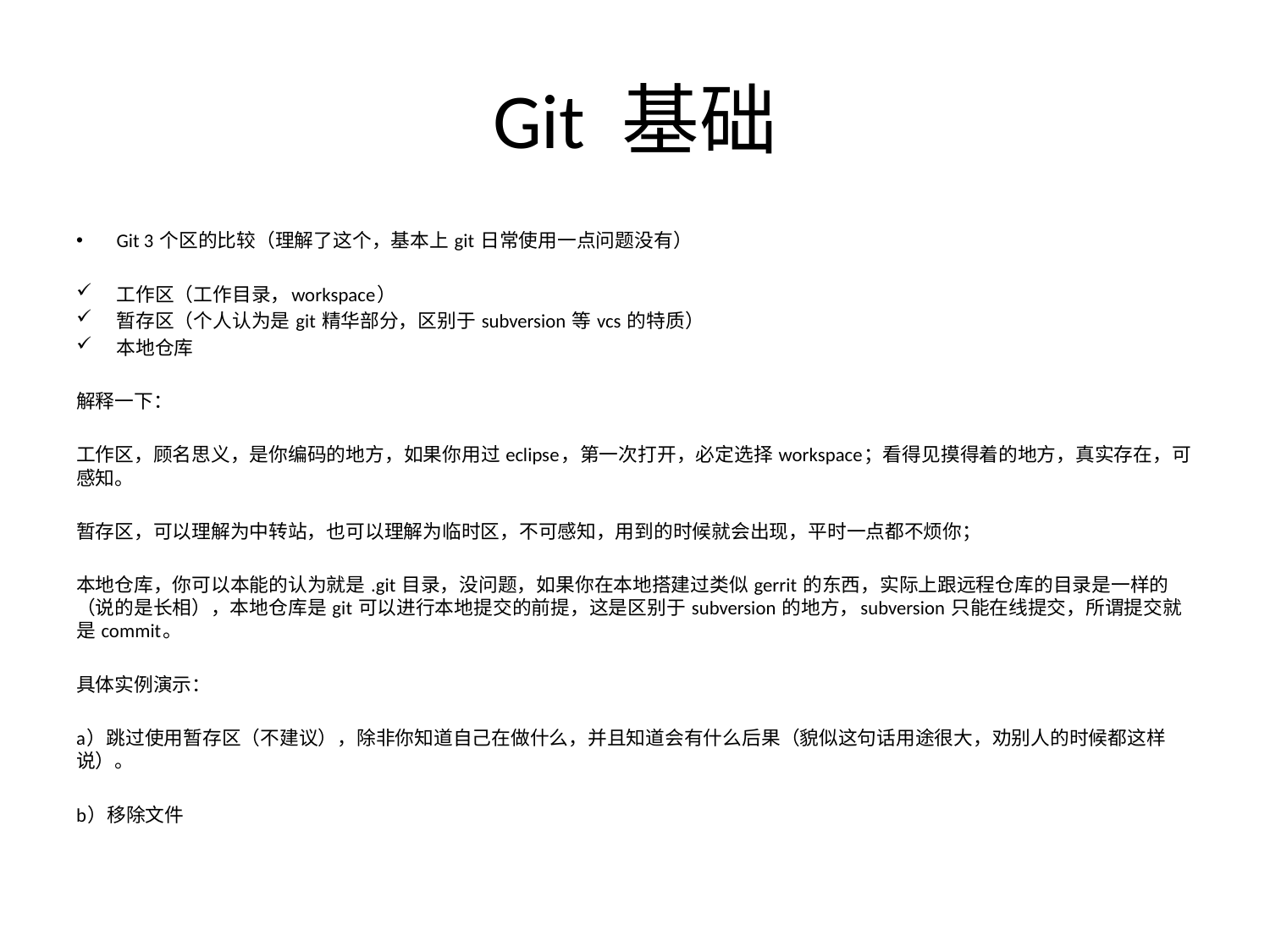

# Git 基础
Git 3 个区的比较（理解了这个，基本上 git 日常使用一点问题没有）

工作区（工作目录，workspace）
暂存区（个人认为是 git 精华部分，区别于 subversion 等 vcs 的特质）
本地仓库

解释一下：

工作区，顾名思义，是你编码的地方，如果你用过 eclipse，第一次打开，必定选择 workspace；看得见摸得着的地方，真实存在，可感知。

暂存区，可以理解为中转站，也可以理解为临时区，不可感知，用到的时候就会出现，平时一点都不烦你；

本地仓库，你可以本能的认为就是 .git 目录，没问题，如果你在本地搭建过类似 gerrit 的东西，实际上跟远程仓库的目录是一样的（说的是长相），本地仓库是 git 可以进行本地提交的前提，这是区别于 subversion 的地方，subversion 只能在线提交，所谓提交就是 commit。

具体实例演示：

a）跳过使用暂存区（不建议），除非你知道自己在做什么，并且知道会有什么后果（貌似这句话用途很大，劝别人的时候都这样说）。

b）移除文件